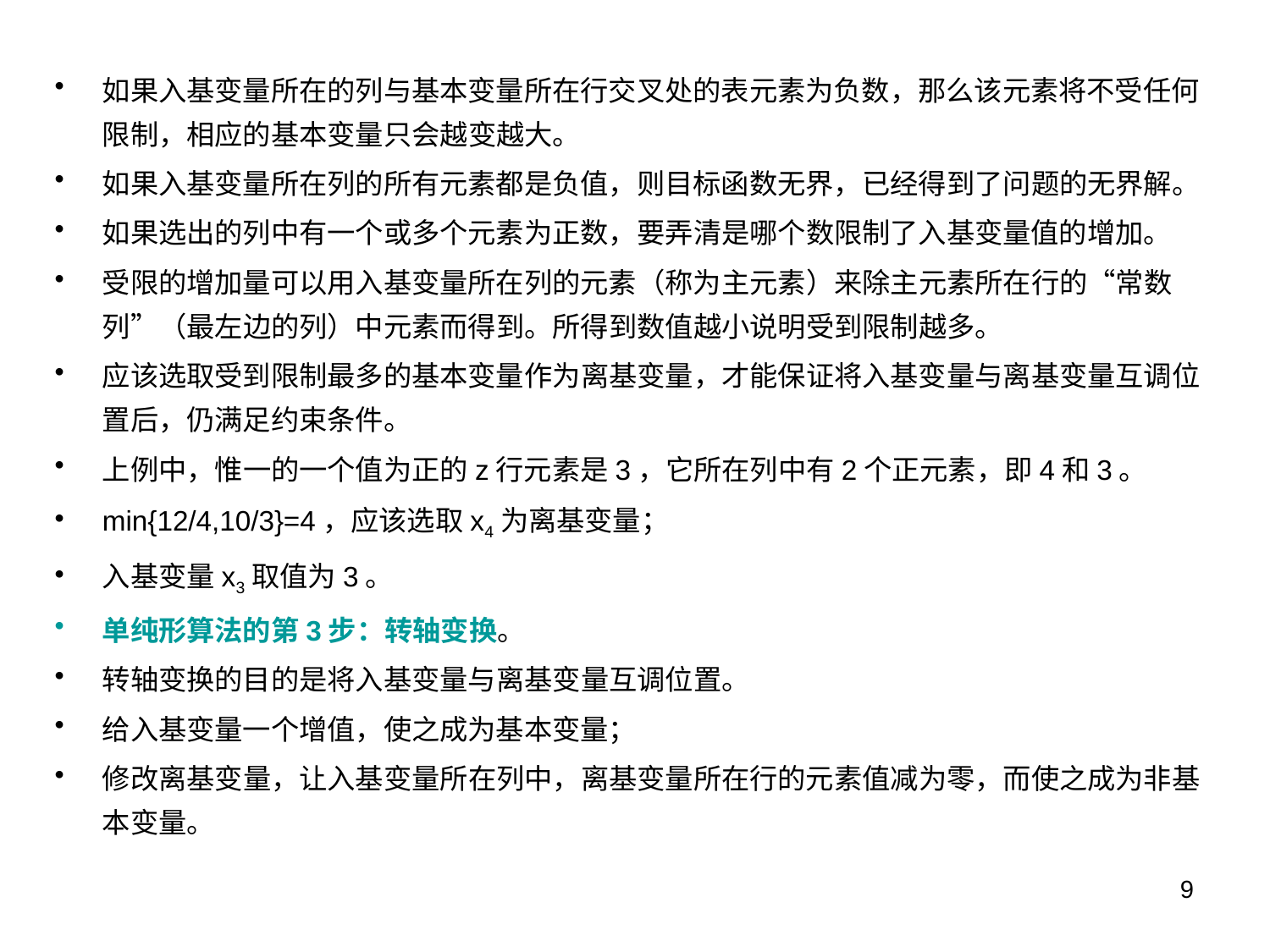

如果入基变量所在的列与基本变量所在行交叉处的表元素为负数，那么该元素将不受任何限制，相应的基本变量只会越变越大。
如果入基变量所在列的所有元素都是负值，则目标函数无界，已经得到了问题的无界解。
如果选出的列中有一个或多个元素为正数，要弄清是哪个数限制了入基变量值的增加。
受限的增加量可以用入基变量所在列的元素（称为主元素）来除主元素所在行的“常数列”（最左边的列）中元素而得到。所得到数值越小说明受到限制越多。
应该选取受到限制最多的基本变量作为离基变量，才能保证将入基变量与离基变量互调位置后，仍满足约束条件。
上例中，惟一的一个值为正的z行元素是3，它所在列中有2个正元素，即4和3。
min{12/4,10/3}=4，应该选取x4为离基变量；
入基变量x3取值为3。
单纯形算法的第3步：转轴变换。
转轴变换的目的是将入基变量与离基变量互调位置。
给入基变量一个增值，使之成为基本变量；
修改离基变量，让入基变量所在列中，离基变量所在行的元素值减为零，而使之成为非基本变量。
9